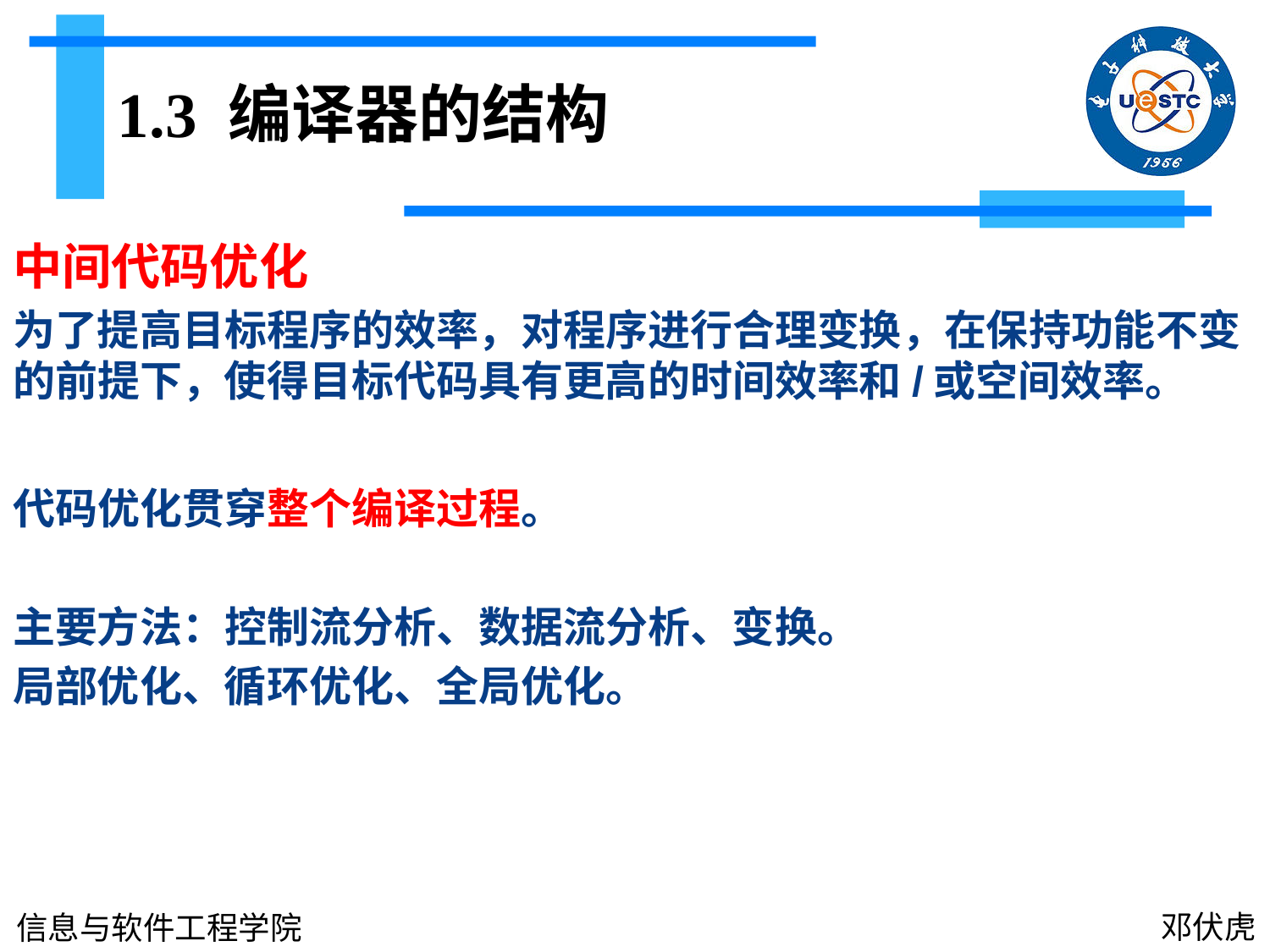

1.3 编译器的结构
中间代码优化
为了提高目标程序的效率，对程序进行合理变换，在保持功能不变的前提下，使得目标代码具有更高的时间效率和/或空间效率。

代码优化贯穿整个编译过程。

主要方法：控制流分析、数据流分析、变换。
局部优化、循环优化、全局优化。
邓伏虎
20
信息与软件工程学院